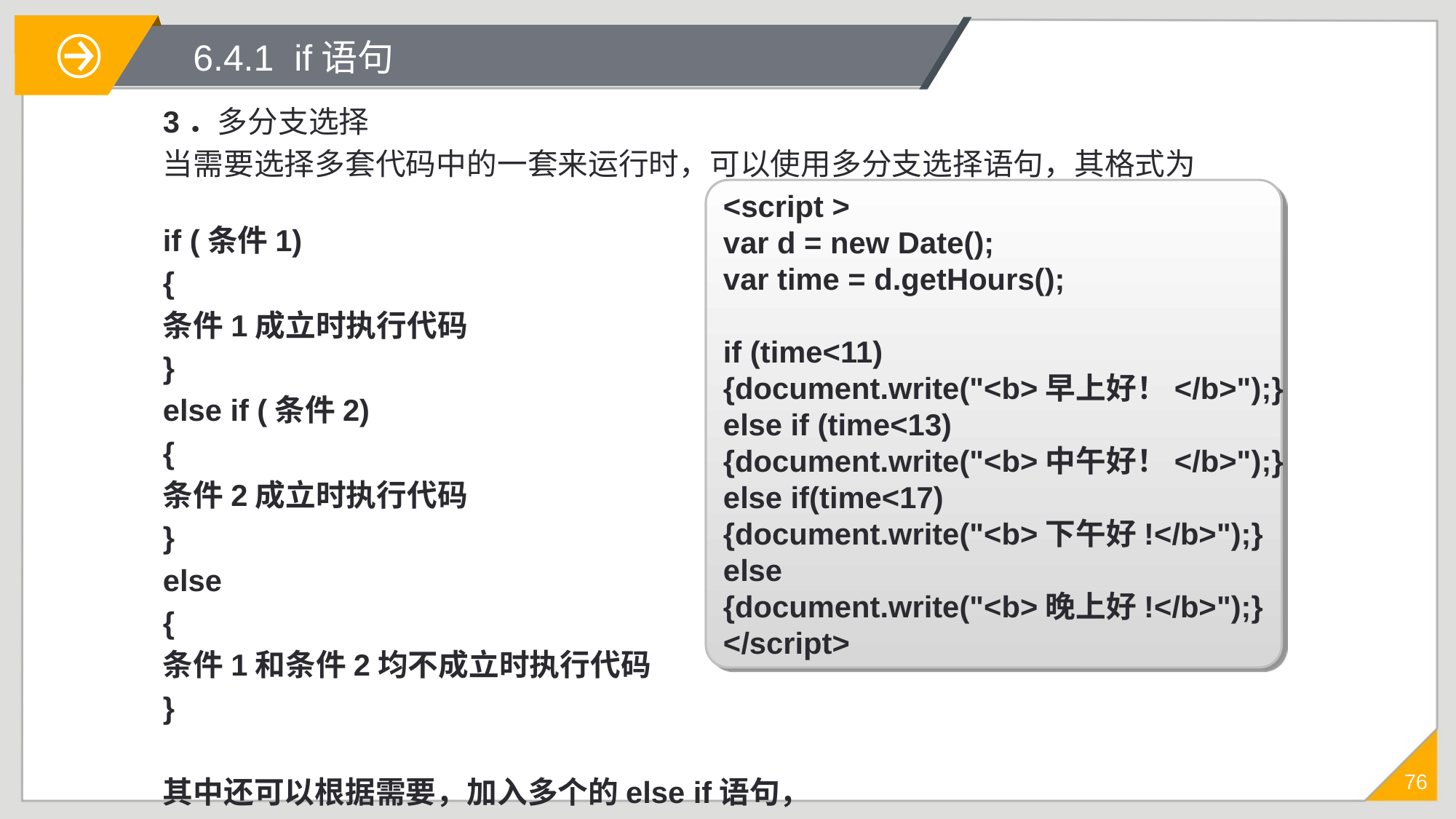

# 6.4.1  if语句
3．多分支选择
当需要选择多套代码中的一套来运行时，可以使用多分支选择语句，其格式为

if (条件1)
{
条件1成立时执行代码
}
else if (条件2)
{
条件2成立时执行代码
}
else
{
条件1和条件2均不成立时执行代码
}

其中还可以根据需要，加入多个的else if语句，
其格式及意义可参照上面进行类推。
<script >
var d = new Date();
var time = d.getHours();

if (time<11)
{document.write("<b>早上好！</b>");}
else if (time<13)
{document.write("<b>中午好！</b>");}
else if(time<17)
{document.write("<b>下午好!</b>");}
else
{document.write("<b>晚上好!</b>");}
</script>